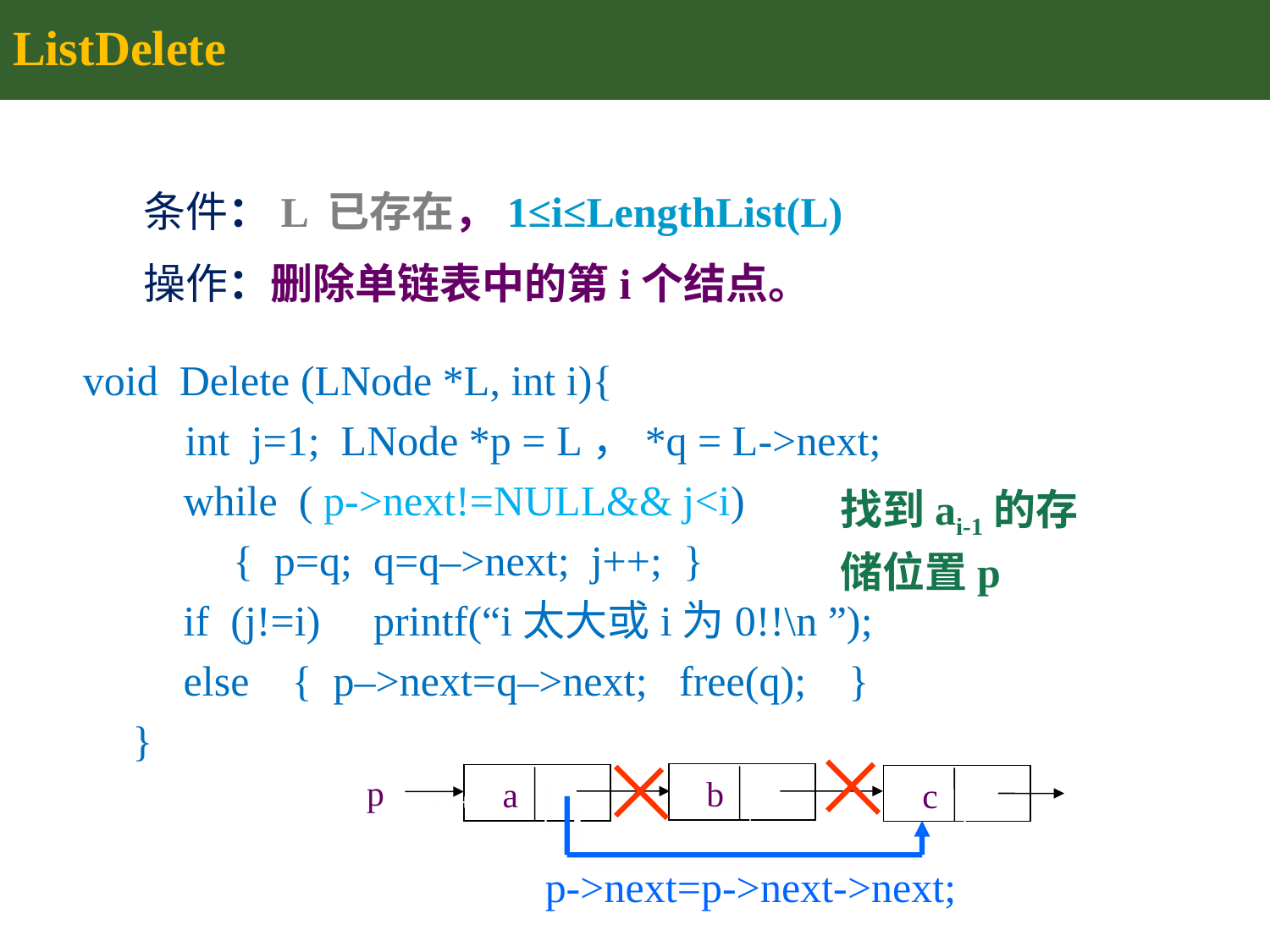

# ListDelete
条件：L 已存在，1≤i≤LengthList(L)
操作：删除单链表中的第i个结点。
void  Delete (LNode *L, int i){
     int  j=1;  LNode *p = L，*q = L->next;
while  ( p->next!=NULL&& j<i)
{  p=q;  q=q–>next;  j++;  }
if  (j!=i)     printf(“i太大或i为0!!\n ”);
else    {  p–>next=q–>next;   free(q);    }
}
找到ai-1的存储位置p

p

b

a

c

p->next=p->next->next;